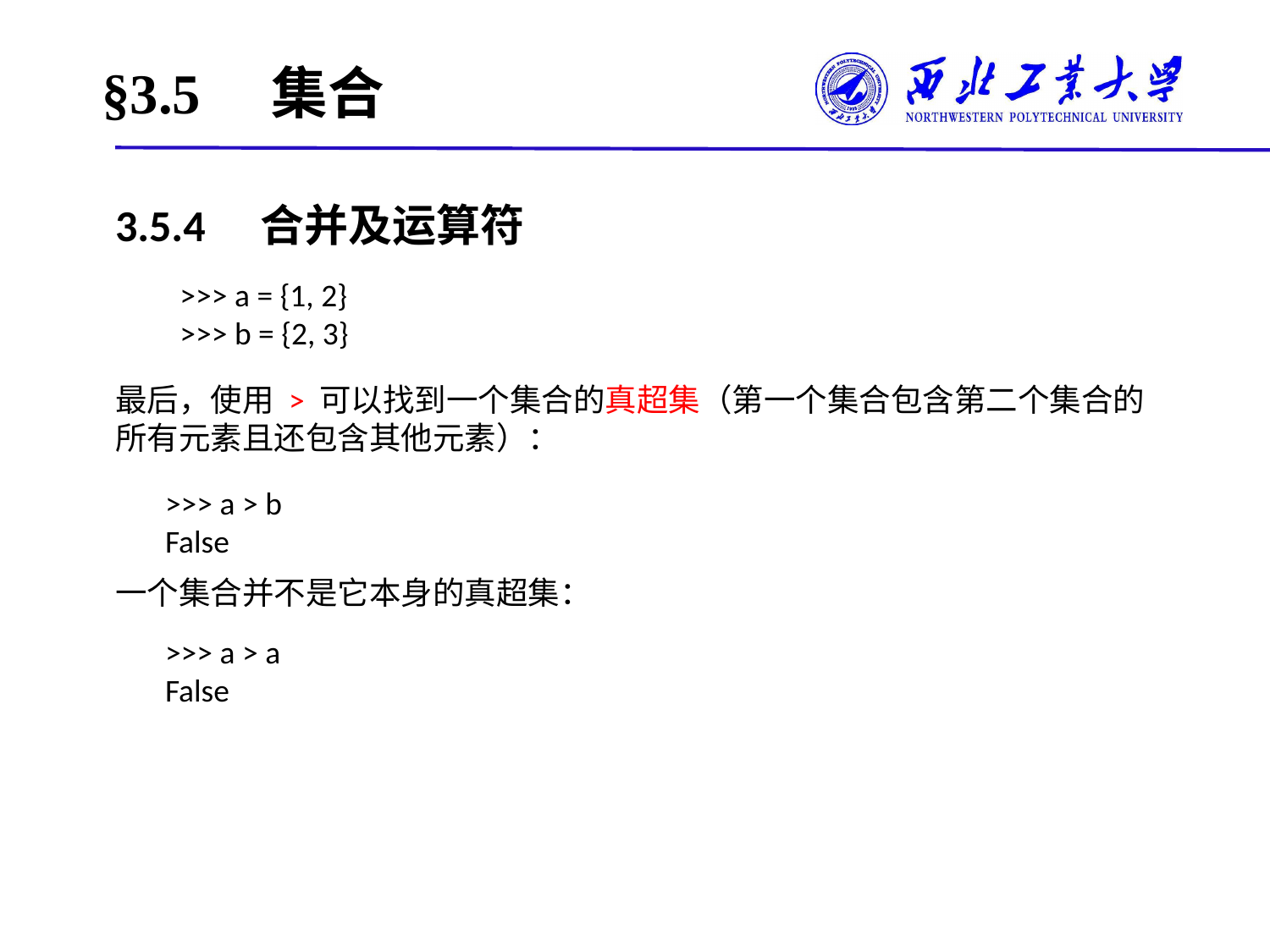

# §3.5　集合
3.5.4　合并及运算符

>>> a = {1, 2}
>>> b = {2, 3}
最后，使用 > 可以找到一个集合的真超集（第一个集合包含第二个集合的所有元素且还包含其他元素）：
>>> a > b
False
一个集合并不是它本身的真超集：
>>> a > a
False